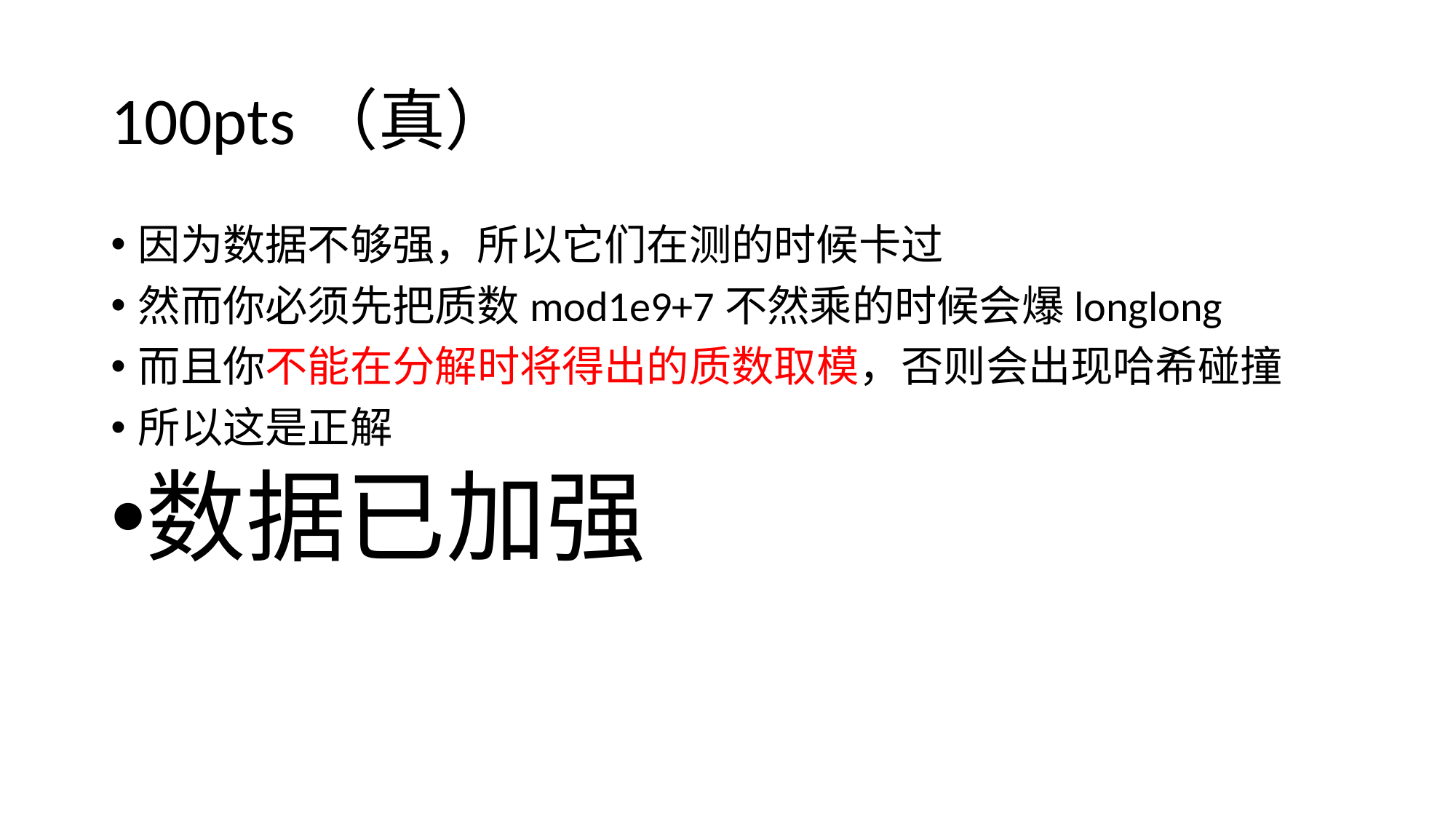

# 100pts（真）
因为数据不够强，所以它们在测的时候卡过
然而你必须先把质数mod1e9+7不然乘的时候会爆longlong
而且你不能在分解时将得出的质数取模，否则会出现哈希碰撞
所以这是正解
数据已加强